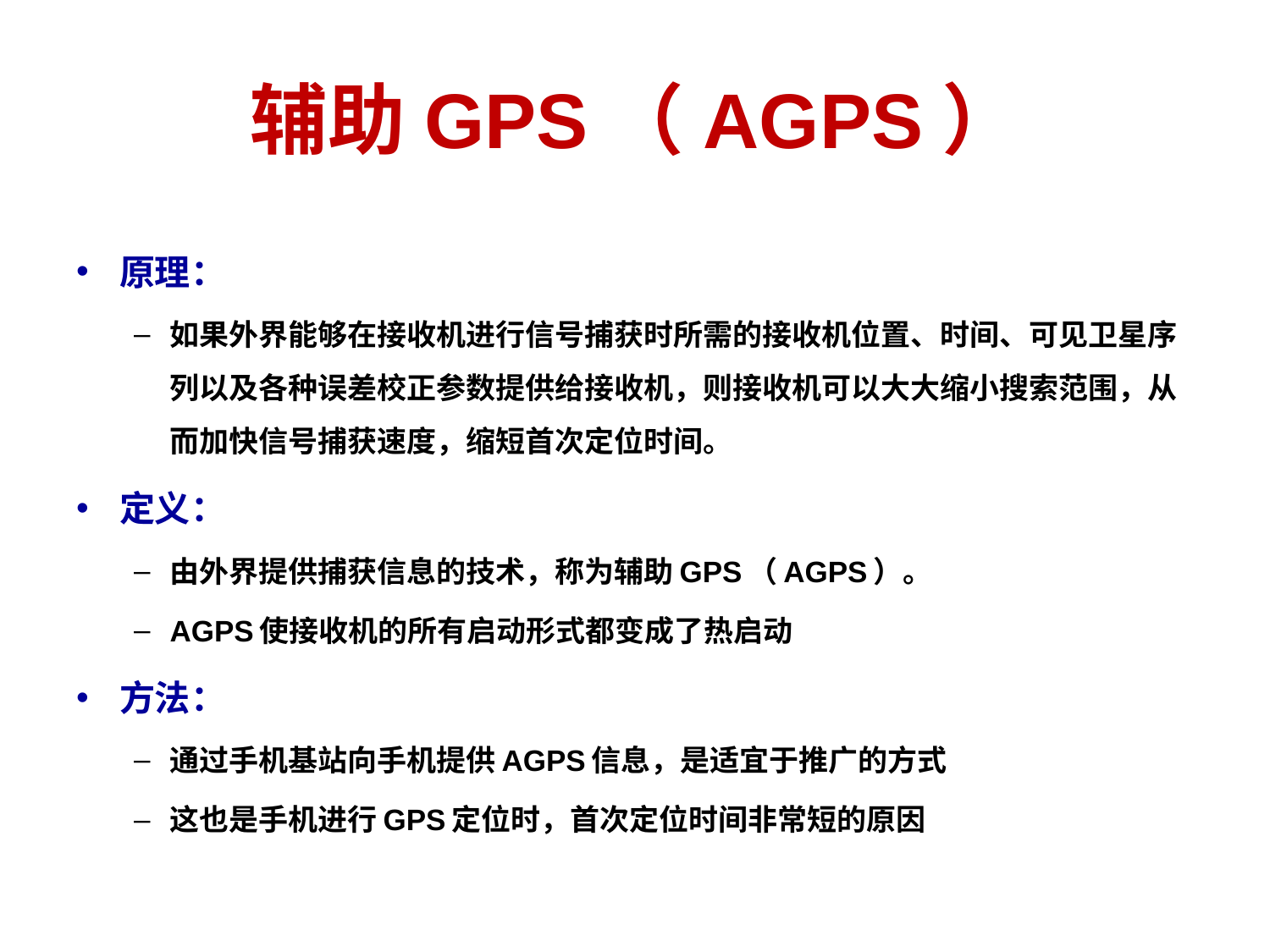

# 辅助GPS（AGPS）
原理：
如果外界能够在接收机进行信号捕获时所需的接收机位置、时间、可见卫星序列以及各种误差校正参数提供给接收机，则接收机可以大大缩小搜索范围，从而加快信号捕获速度，缩短首次定位时间。
定义：
由外界提供捕获信息的技术，称为辅助GPS（AGPS）。
AGPS使接收机的所有启动形式都变成了热启动
方法：
通过手机基站向手机提供AGPS信息，是适宜于推广的方式
这也是手机进行GPS定位时，首次定位时间非常短的原因